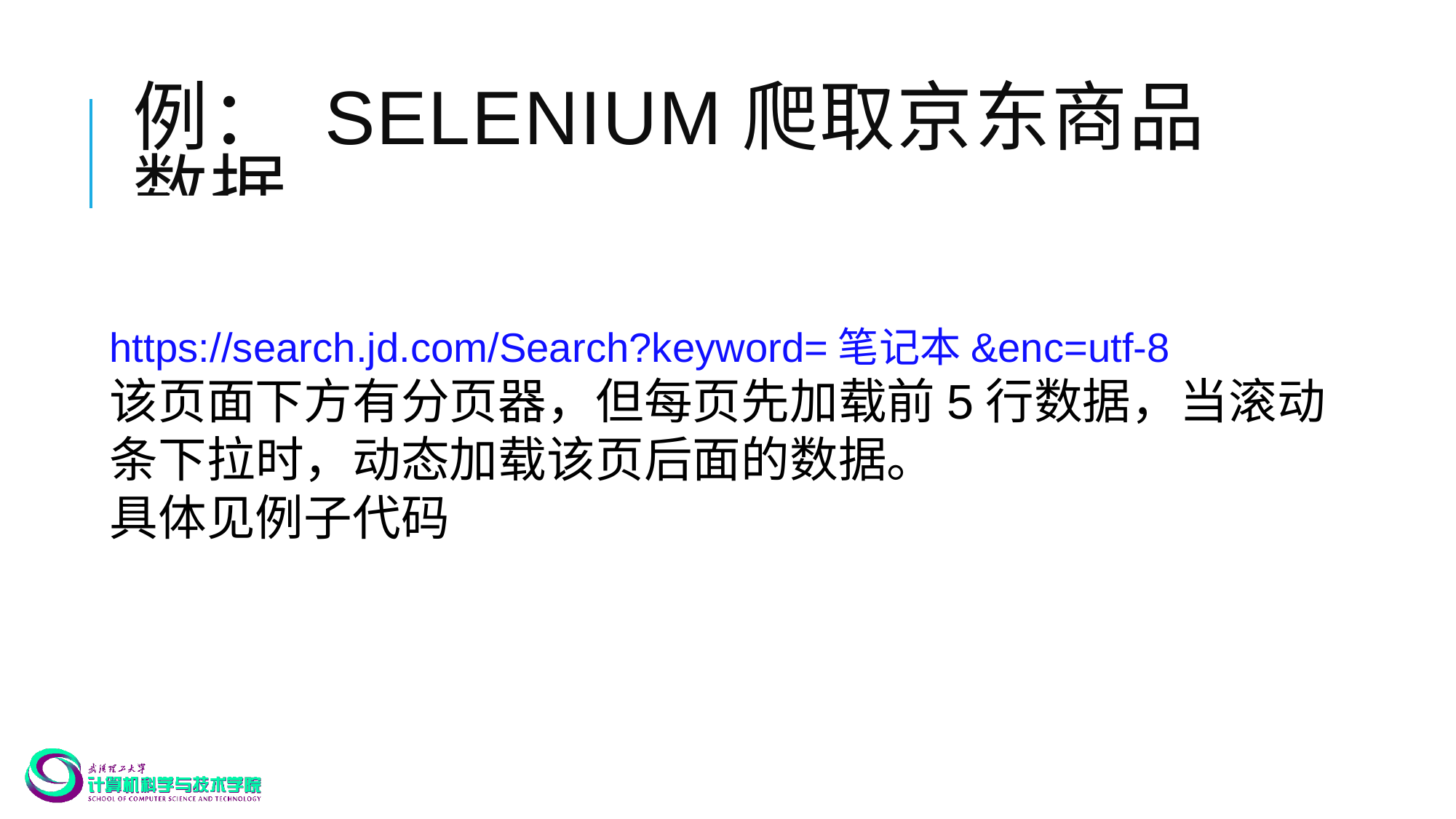

# 例： Selenium爬取京东商品数据
https://search.jd.com/Search?keyword=笔记本&enc=utf-8
该页面下方有分页器，但每页先加载前5行数据，当滚动条下拉时，动态加载该页后面的数据。
具体见例子代码